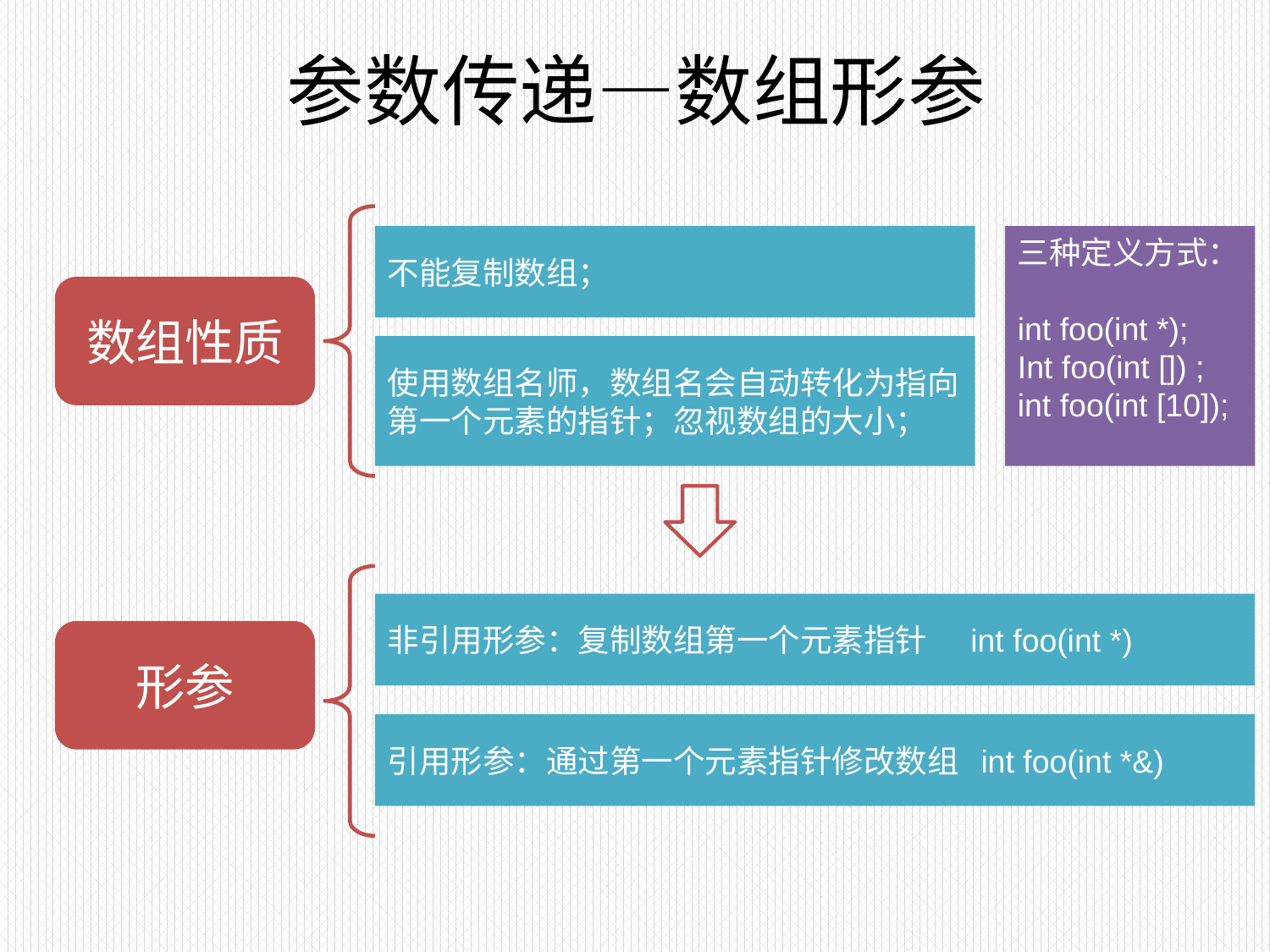

# 参数传递—数组形参

不能复制数组；
三种定义方式：

int foo(int *);
Int foo(int []) ;
int foo(int [10]);
数组性质
使用数组名师，数组名会自动转化为指向第一个元素的指针；忽视数组的大小；

非引用形参：复制数组第一个元素指针     int foo(int *)
形参
引用形参：通过第一个元素指针修改数组  int foo(int *&)